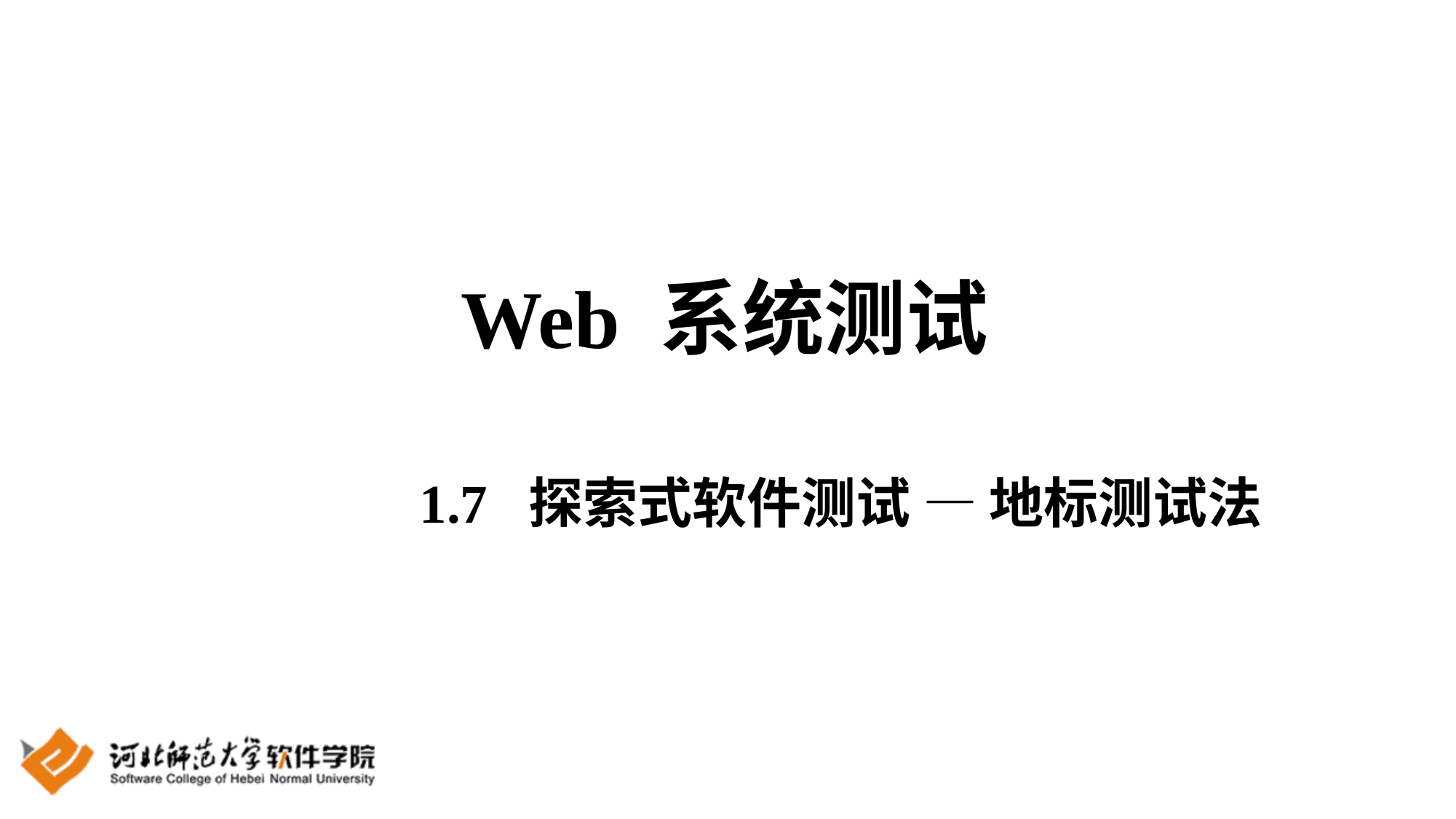

# Web 系统测试
1.7  探索式软件测试 — 地标测试法